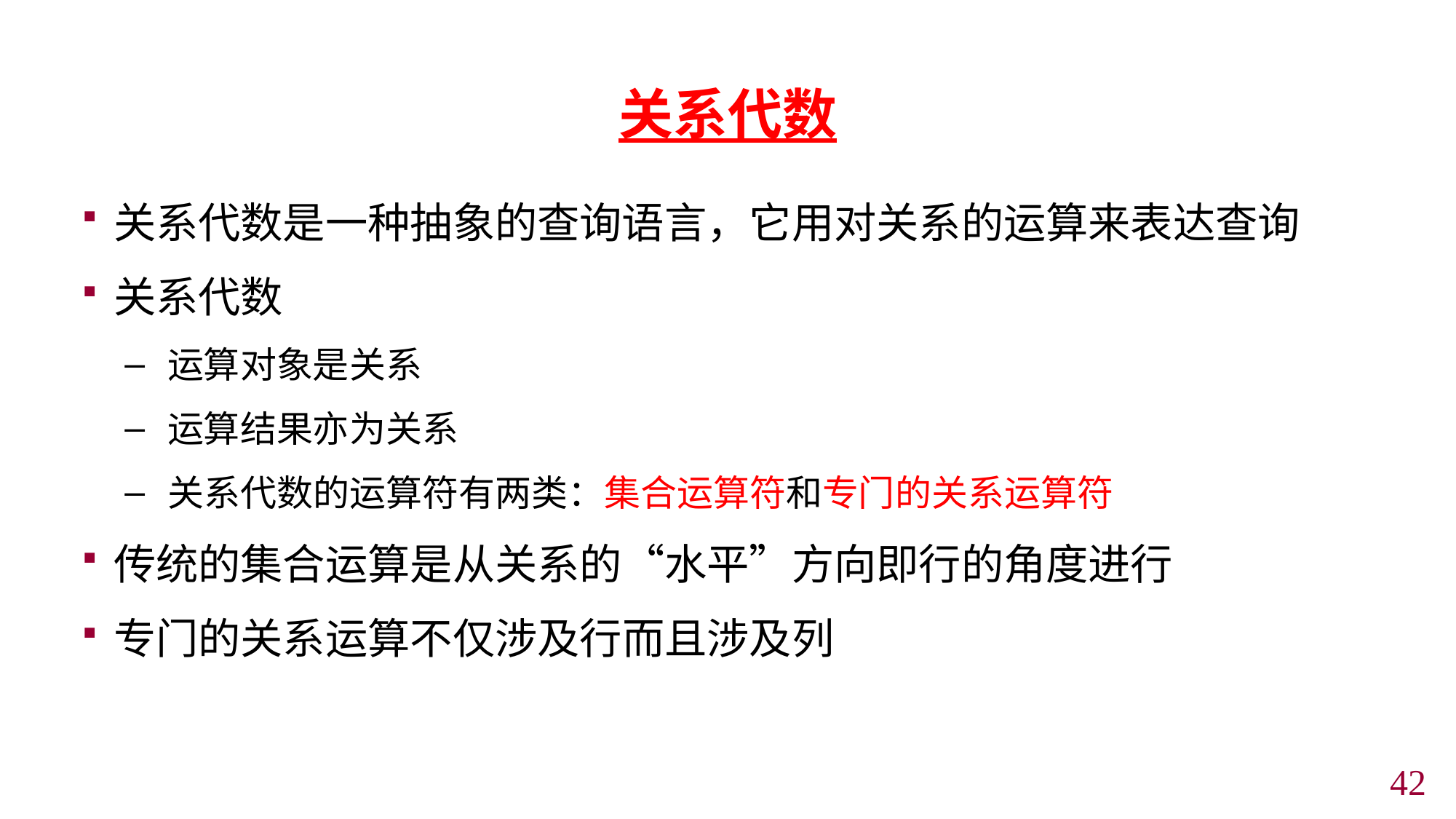

关系代数

关系代数是一种抽象的查询语言，它用对关系的运算来表达查询
关系代数
运算对象是关系
运算结果亦为关系
关系代数的运算符有两类：集合运算符和专门的关系运算符
传统的集合运算是从关系的“水平”方向即行的角度进行
专门的关系运算不仅涉及行而且涉及列
42